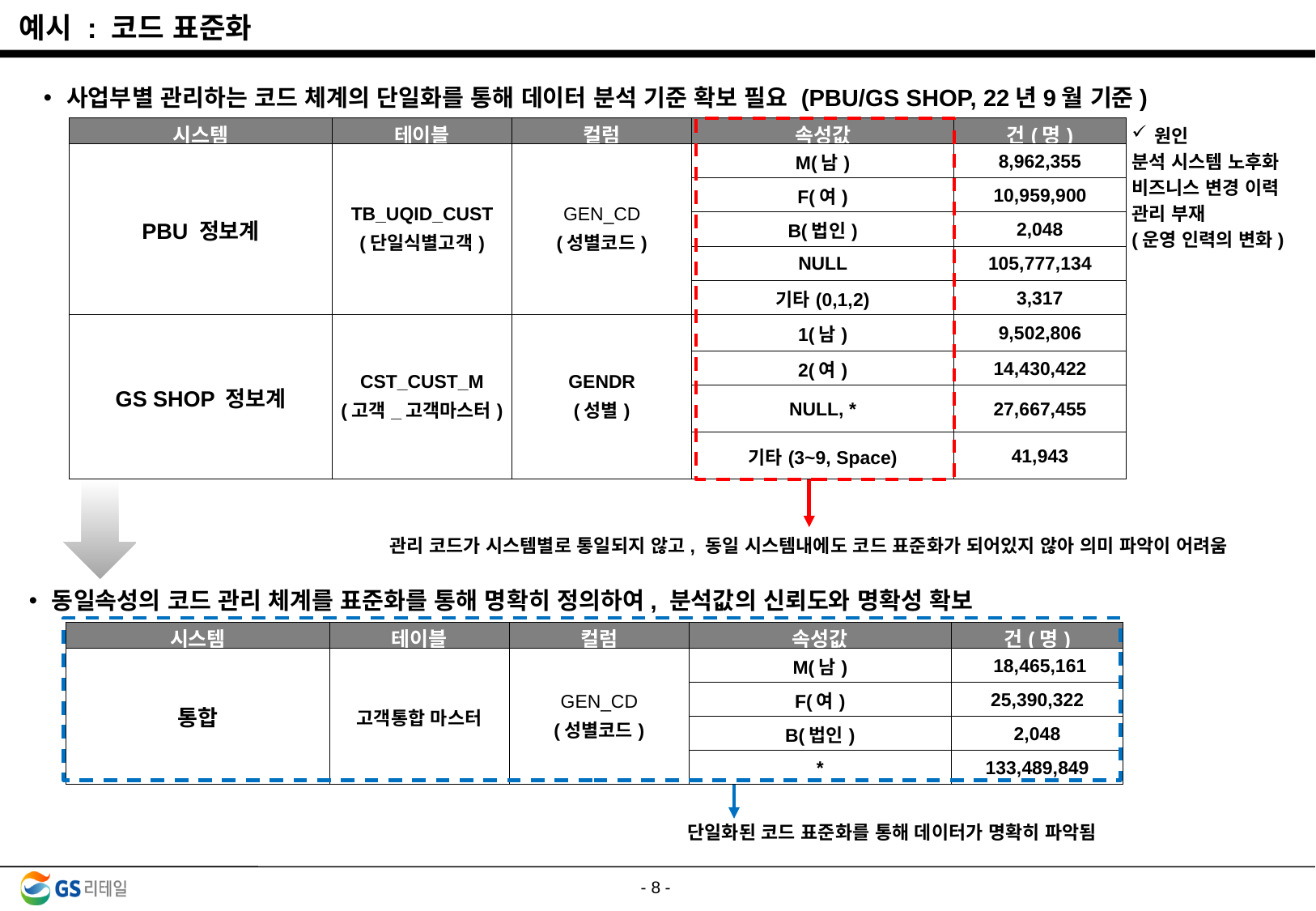

예시 : 코드 표준화
사업부별 관리하는 코드 체계의 단일화를 통해 데이터 분석 기준 확보 필요 (PBU/GS SHOP, 22년9월 기준)

원인
분석 시스템 노후화
비즈니스 변경 이력
관리 부재
(운영 인력의 변화)
| 시스템 | 테이블 | 컬럼 | 속성값 | 건(명) |
| --- | --- | --- | --- | --- |
| PBU 정보계 | TB\_UQID\_CUST (단일식별고객) | GEN\_CD (성별코드) | M(남) | 8,962,355 |
|  |  |  | F(여) | 10,959,900 |
|  |  |  | B(법인) | 2,048 |
|  |  |  | NULL | 105,777,134 |
|  |  |  | 기타(0,1,2) | 3,317 |
| GS SHOP 정보계 | CST\_CUST\_M (고객\_고객마스터) | GENDR (성별) | 1(남) | 9,502,806 |
|  |  |  | 2(여) | 14,430,422 |
|  |  |  | NULL, \* | 27,667,455 |
|  |  |  | 기타(3~9, Space) | 41,943 |

관리 코드가 시스템별로 통일되지 않고, 동일 시스템내에도 코드 표준화가 되어있지 않아 의미 파악이 어려움
동일속성의 코드 관리 체계를 표준화를 통해 명확히 정의하여, 분석값의 신뢰도와 명확성 확보

| 시스템 | 테이블 | 컬럼 | 속성값 | 건(명) |
| --- | --- | --- | --- | --- |
| 통합 | 고객통합 마스터 | GEN\_CD (성별코드) | M(남) | 18,465,161 |
|  |  |  | F(여) | 25,390,322 |
|  |  |  | B(법인) | 2,048 |
|  |  |  | \* | 133,489,849 |
단일화된 코드 표준화를 통해 데이터가 명확히 파악됨
- 8 -